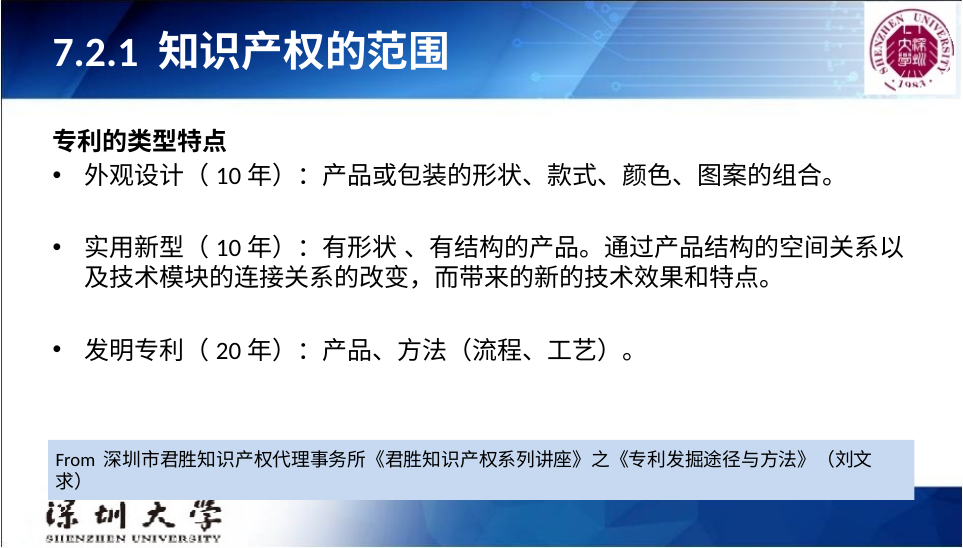

# 7.2.1 知识产权的范围
专利的类型特点
外观设计（10年）：产品或包装的形状、款式、颜色、图案的组合。

实用新型（10年）：有形状 、有结构的产品。通过产品结构的空间关系以及技术模块的连接关系的改变，而带来的新的技术效果和特点。

发明专利（20年）：产品、方法（流程、工艺）。
From 深圳市君胜知识产权代理事务所《君胜知识产权系列讲座》之《专利发掘途径与方法》（刘文求）
256